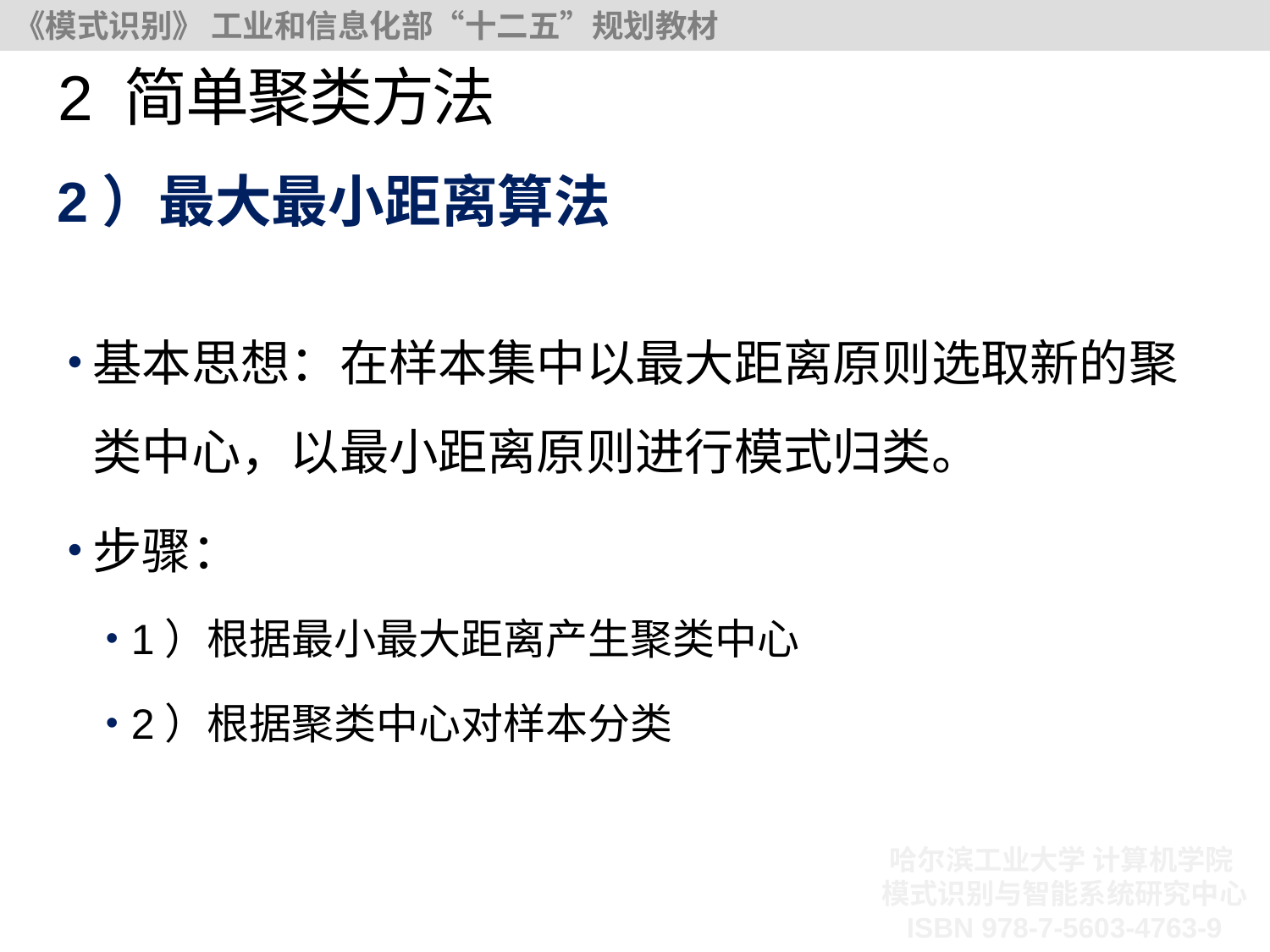

# 2 简单聚类方法
2）最大最小距离算法
基本思想：在样本集中以最大距离原则选取新的聚类中心，以最小距离原则进行模式归类。
步骤：
1）根据最小最大距离产生聚类中心
2）根据聚类中心对样本分类